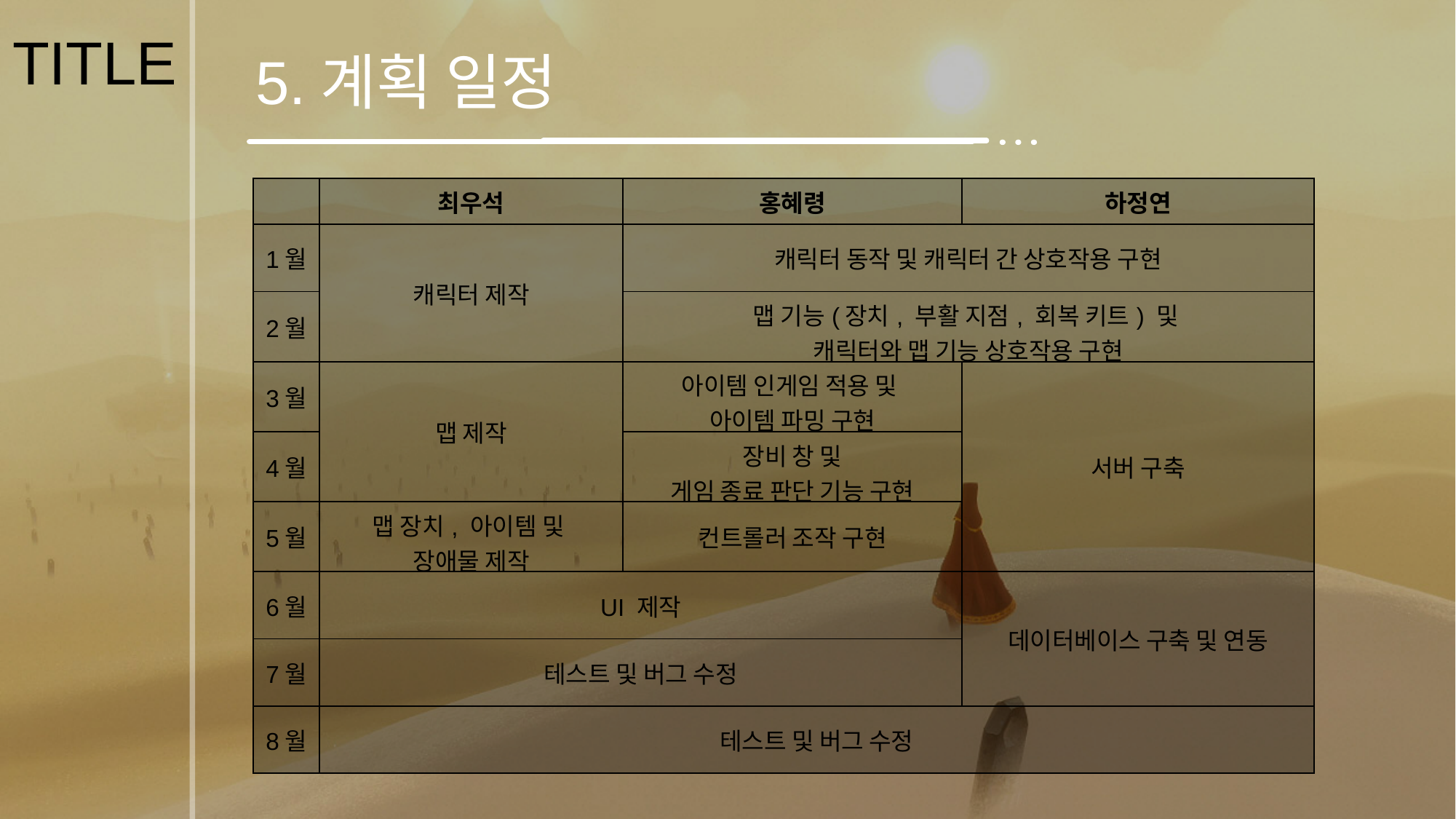

TITLE
5.계획 일정

|  | 최우석 | 홍혜령 | 하정연 |
| --- | --- | --- | --- |
| 1월 | 캐릭터 제작 | 캐릭터 동작 및 캐릭터 간 상호작용 구현 |  |
| 2월 |  | 맵 기능(장치, 부활 지점, 회복 키트) 및 캐릭터와 맵 기능 상호작용 구현 |  |
| 3월 | 맵 제작 | 아이템 인게임 적용 및 아이템 파밍 구현 | 서버 구축 |
| 4월 |  | 장비 창 및 게임 종료 판단 기능 구현 |  |
| 5월 | 맵 장치, 아이템 및 장애물 제작 | 컨트롤러 조작 구현 |  |
| 6월 | UI 제작 |  | 데이터베이스 구축 및 연동 |
| 7월 | 테스트 및 버그 수정 |  |  |
| 8월 | 테스트 및 버그 수정 |  |  |